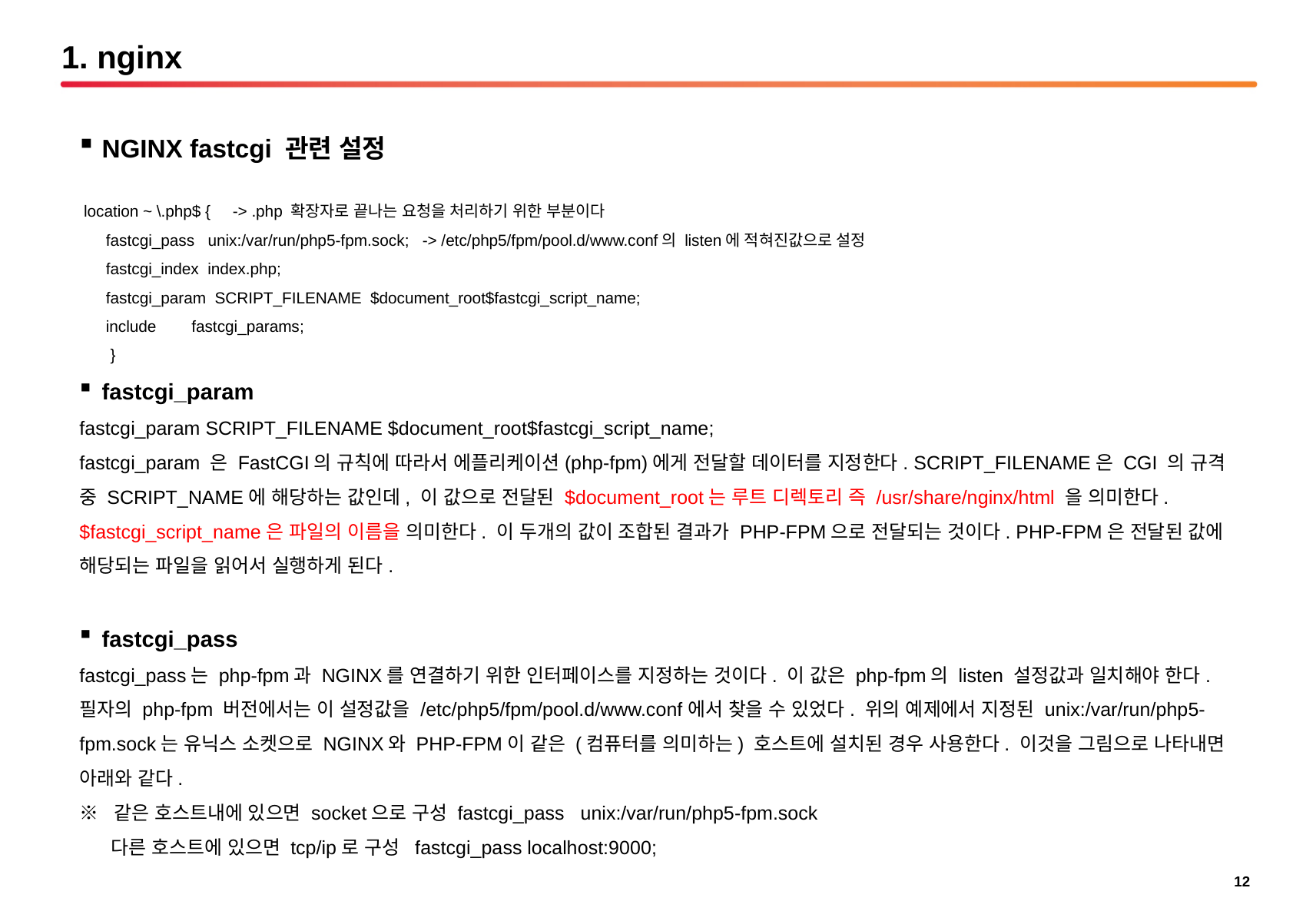

# 1. nginx
NGINX fastcgi 관련 설정

 location ~ \.php$ {     -> .php 확장자로 끝나는 요청을 처리하기 위한 부분이다
      fastcgi_pass   unix:/var/run/php5-fpm.sock;   -> /etc/php5/fpm/pool.d/www.conf의 listen에 적혀진값으로 설정
      fastcgi_index  index.php;
      fastcgi_param  SCRIPT_FILENAME  $document_root$fastcgi_script_name;
      include        fastcgi_params;
       }
fastcgi_param
fastcgi_param SCRIPT_FILENAME $document_root$fastcgi_script_name;
fastcgi_param 은 FastCGI의 규칙에 따라서 에플리케이션(php-fpm)에게 전달할 데이터를 지정한다. SCRIPT_FILENAME은 CGI 의 규격 중 SCRIPT_NAME에 해당하는 값인데, 이 값으로 전달된 $document_root는 루트 디렉토리 즉 /usr/share/nginx/html 을 의미한다. $fastcgi_script_name은 파일의 이름을 의미한다. 이 두개의 값이 조합된 결과가 PHP-FPM으로 전달되는 것이다. PHP-FPM은 전달된 값에 해당되는 파일을 읽어서 실행하게 된다.

fastcgi_pass
fastcgi_pass는 php-fpm과 NGINX를 연결하기 위한 인터페이스를 지정하는 것이다. 이 값은 php-fpm의 listen 설정값과 일치해야 한다. 필자의 php-fpm 버전에서는 이 설정값을 /etc/php5/fpm/pool.d/www.conf에서 찾을 수 있었다. 위의 예제에서 지정된 unix:/var/run/php5-fpm.sock는 유닉스 소켓으로 NGINX와 PHP-FPM이 같은 (컴퓨터를 의미하는) 호스트에 설치된 경우 사용한다. 이것을 그림으로 나타내면 아래와 같다.
※  같은 호스트내에 있으면 socket으로 구성 fastcgi_pass   unix:/var/run/php5-fpm.sock
     다른 호스트에 있으면 tcp/ip로 구성  fastcgi_pass localhost:9000;